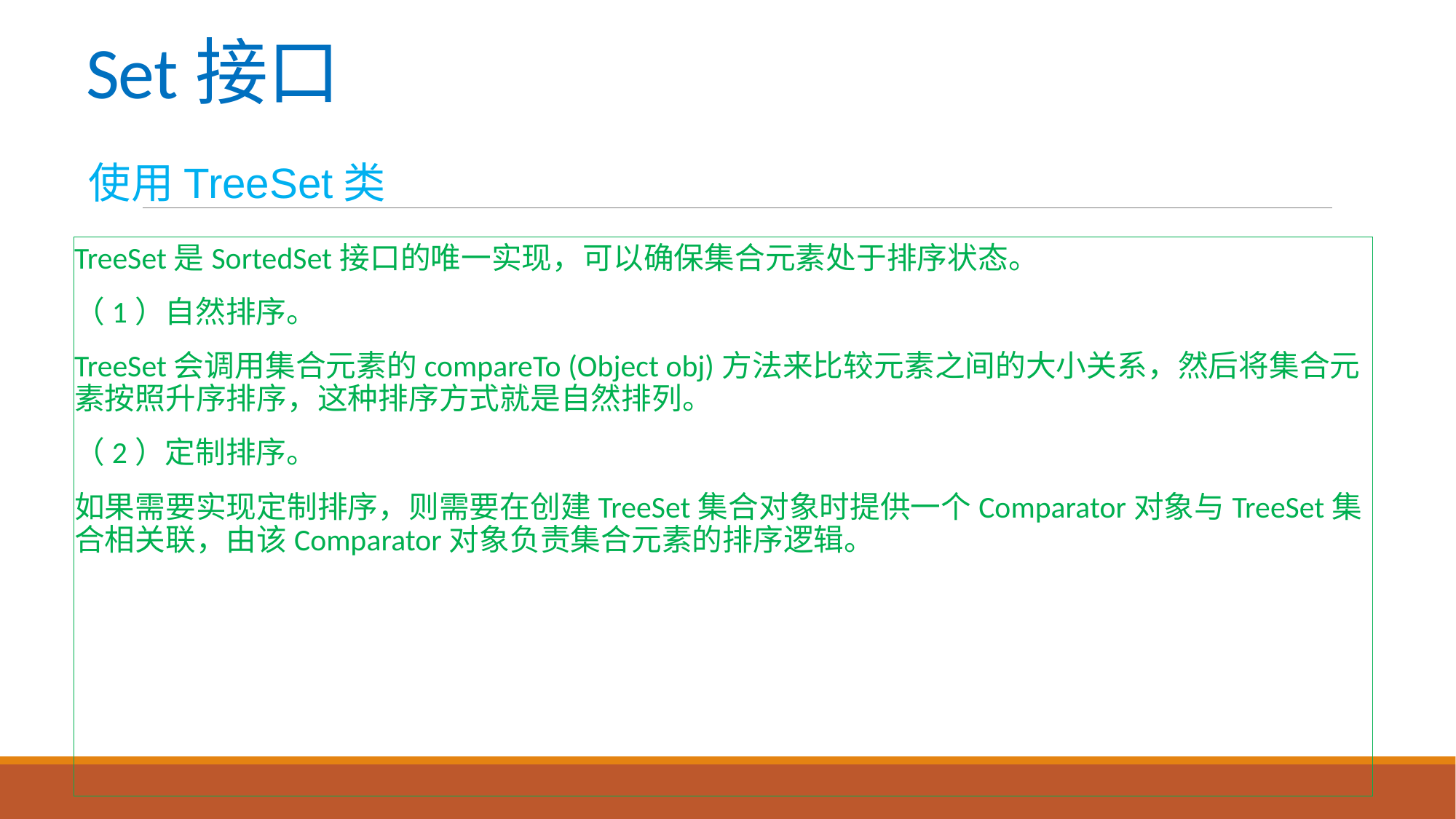

# Set接口
使用TreeSet类
TreeSet是SortedSet接口的唯一实现，可以确保集合元素处于排序状态。
（1）自然排序。
TreeSet会调用集合元素的compareTo (Object obj)方法来比较元素之间的大小关系，然后将集合元素按照升序排序，这种排序方式就是自然排列。
（2）定制排序。
如果需要实现定制排序，则需要在创建TreeSet集合对象时提供一个Comparator对象与TreeSet集合相关联，由该Comparator对象负责集合元素的排序逻辑。